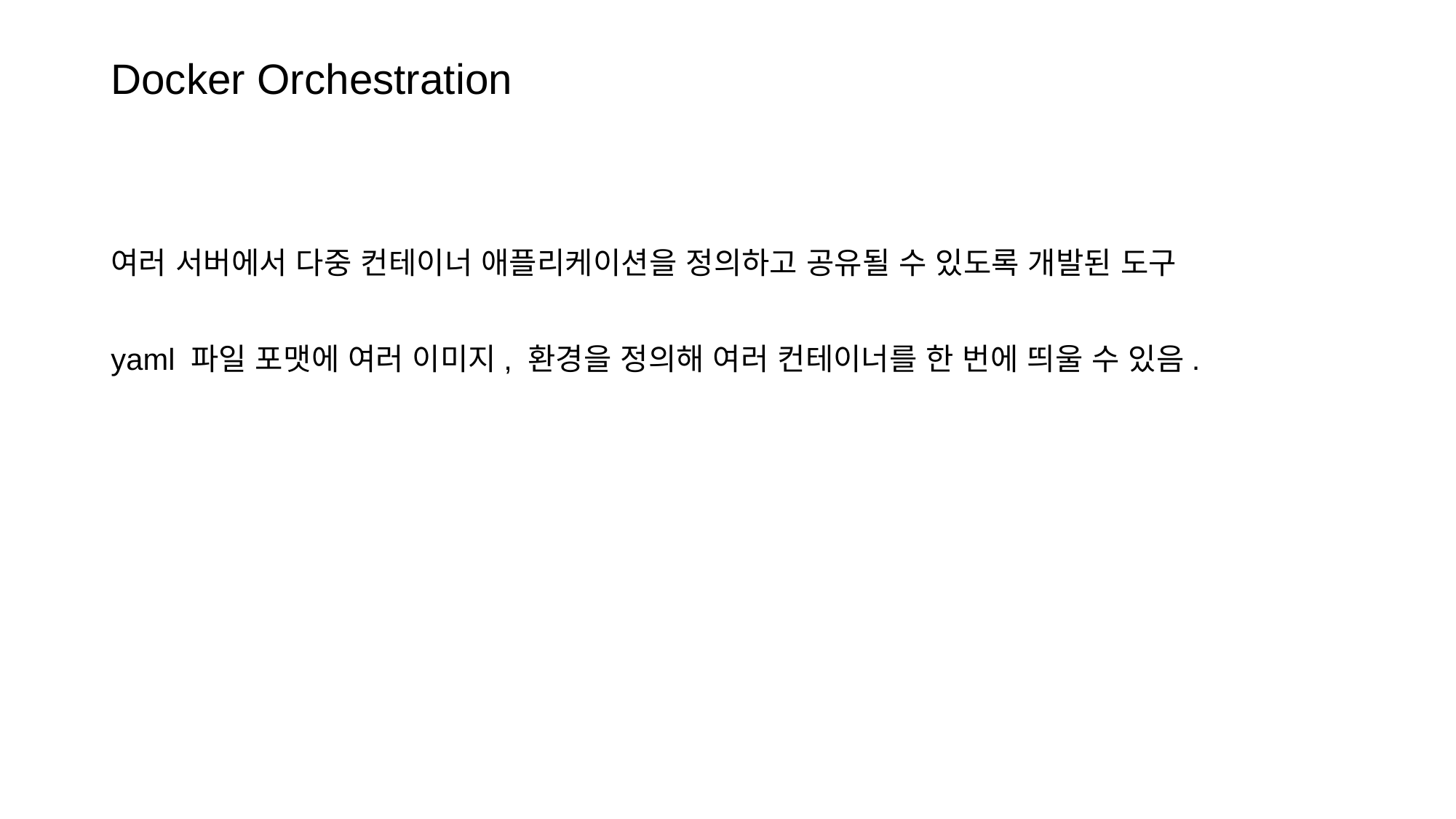

# Docker Orchestration

여러 서버에서 다중 컨테이너 애플리케이션을 정의하고 공유될 수 있도록 개발된 도구

yaml 파일 포맷에 여러 이미지, 환경을 정의해 여러 컨테이너를 한 번에 띄울 수 있음.